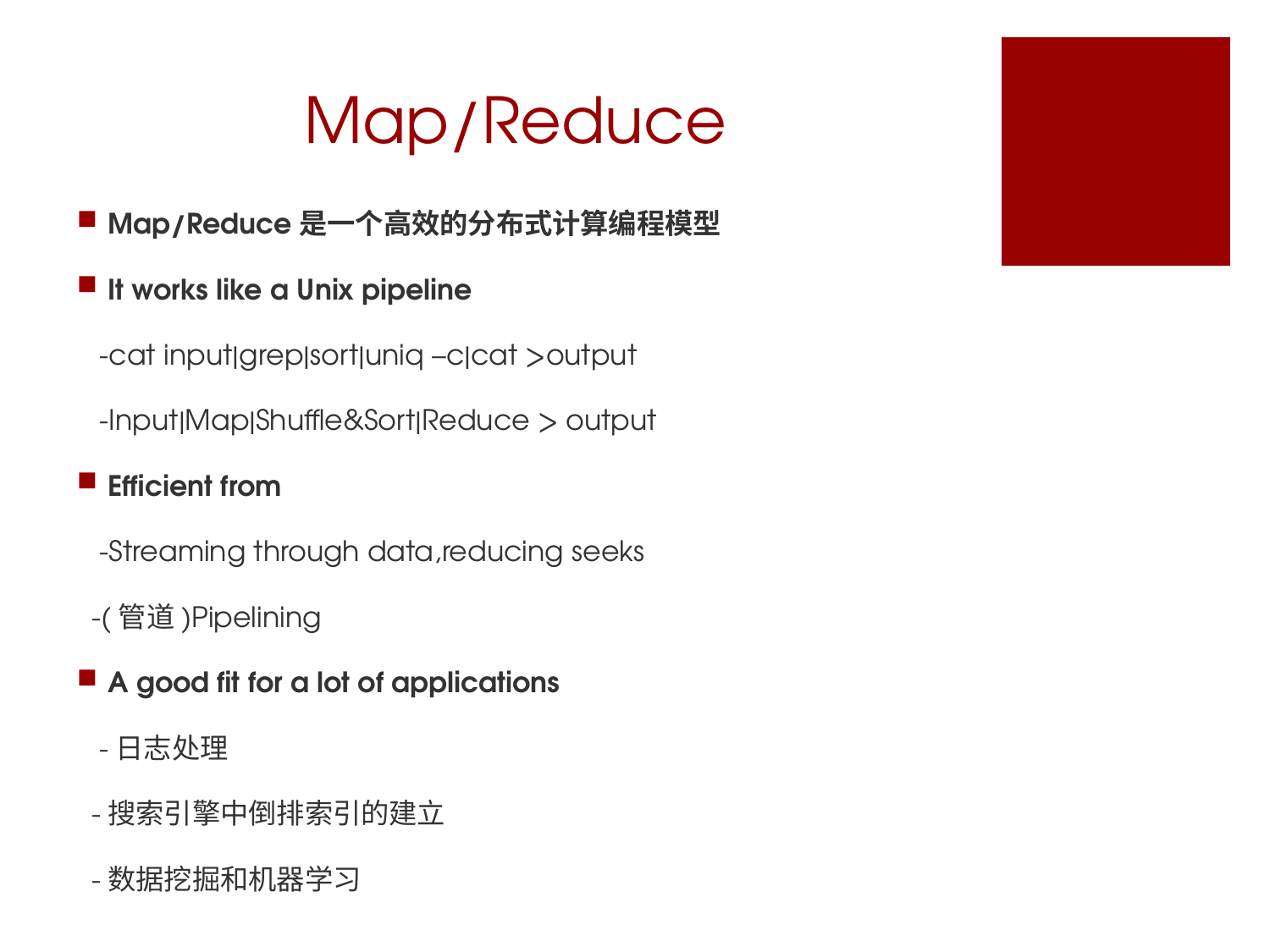

# Map/Reduce
Map/Reduce是一个高效的分布式计算编程模型
It works like a Unix pipeline
   -cat input|grep|sort|uniq –c|cat >output
   -Input|Map|Shuffle&Sort|Reduce > output
Efficient from
   -Streaming through data,reducing seeks
  -(管道)Pipelining
A good fit for a lot of applications
   -日志处理
  -搜索引擎中倒排索引的建立
  -数据挖掘和机器学习